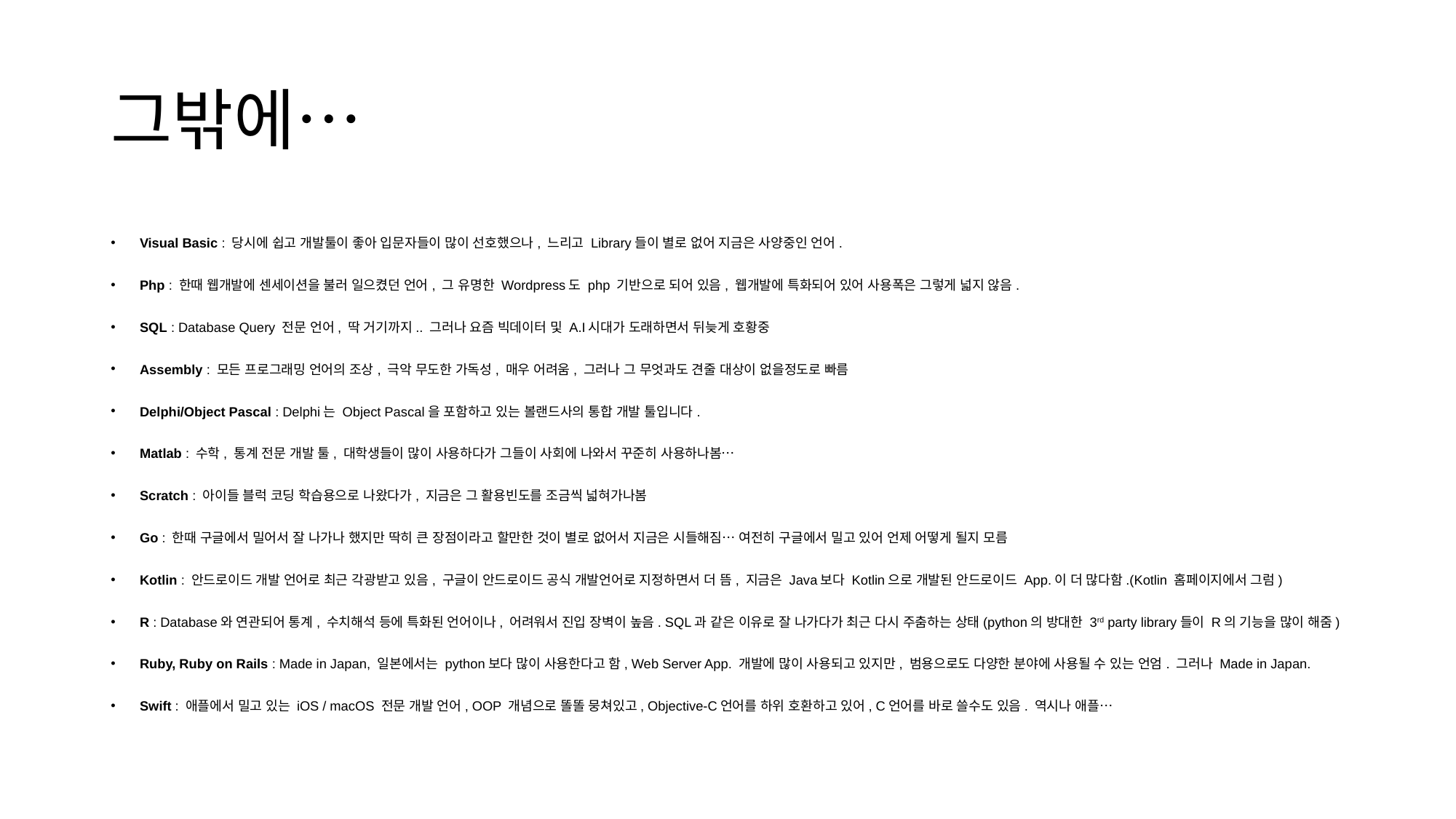

# 그밖에…
Visual Basic : 당시에 쉽고 개발툴이 좋아 입문자들이 많이 선호했으나, 느리고 Library들이 별로 없어 지금은 사양중인 언어.
Php : 한때 웹개발에 센세이션을 불러 일으켰던 언어, 그 유명한 Wordpress도 php 기반으로 되어 있음, 웹개발에 특화되어 있어 사용폭은 그렇게 넓지 않음.
SQL : Database Query 전문 언어, 딱 거기까지.. 그러나 요즘 빅데이터 및 A.I시대가 도래하면서 뒤늦게 호황중
Assembly : 모든 프로그래밍 언어의 조상, 극악 무도한 가독성, 매우 어려움, 그러나 그 무엇과도 견줄 대상이 없을정도로 빠름
Delphi/Object Pascal : Delphi는 Object Pascal을 포함하고 있는 볼랜드사의 통합 개발 툴입니다.
Matlab : 수학, 통계 전문 개발 툴, 대학생들이 많이 사용하다가 그들이 사회에 나와서 꾸준히 사용하나봄…
Scratch : 아이들 블럭 코딩 학습용으로 나왔다가, 지금은 그 활용빈도를 조금씩 넓혀가나봄
Go : 한때 구글에서 밀어서 잘 나가나 했지만 딱히 큰 장점이라고 할만한 것이 별로 없어서 지금은 시들해짐… 여전히 구글에서 밀고 있어 언제 어떻게 될지 모름
Kotlin : 안드로이드 개발 언어로 최근 각광받고 있음, 구글이 안드로이드 공식 개발언어로 지정하면서 더 뜸, 지금은 Java보다 Kotlin으로 개발된 안드로이드 App.이 더 많다함.(Kotlin 홈페이지에서 그럼)
R : Database와 연관되어 통계, 수치해석 등에 특화된 언어이나, 어려워서 진입 장벽이 높음. SQL과 같은 이유로 잘 나가다가 최근 다시 주춤하는 상태(python의 방대한 3rd party library들이 R의 기능을 많이 해줌)
Ruby, Ruby on Rails : Made in Japan, 일본에서는 python보다 많이 사용한다고 함, Web Server App. 개발에 많이 사용되고 있지만, 범용으로도 다양한 분야에 사용될 수 있는 언엄. 그러나 Made in Japan.
Swift : 애플에서 밀고 있는 iOS / macOS 전문 개발 언어, OOP 개념으로 똘똘 뭉쳐있고, Objective-C언어를 하위 호환하고 있어, C언어를 바로 쓸수도 있음. 역시나 애플…